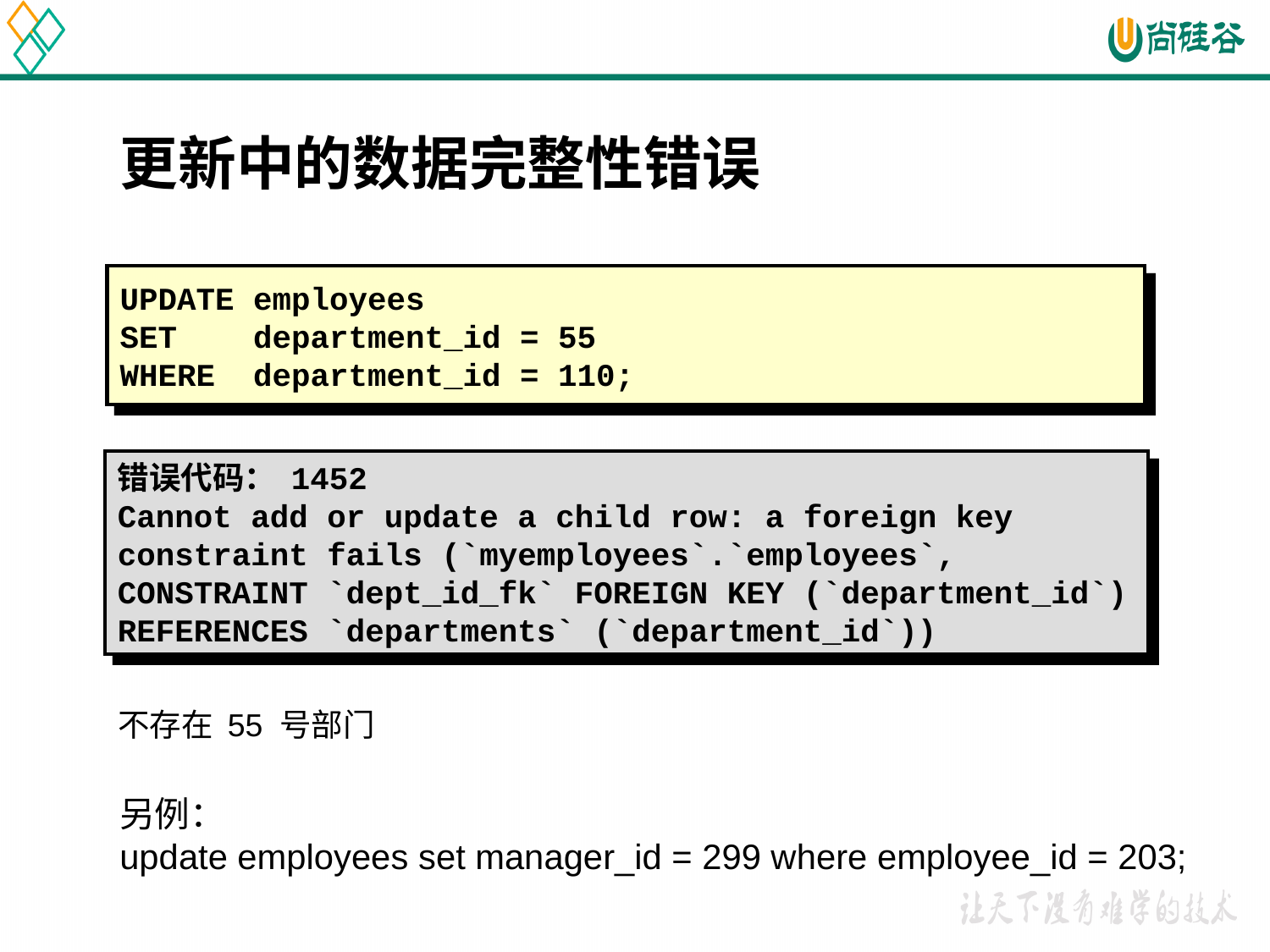

更新中的数据完整性错误
UPDATE employees
SET    department_id = 55
WHERE  department_id = 110;
错误代码： 1452
Cannot add or update a child row: a foreign key constraint fails (`myemployees`.`employees`, CONSTRAINT `dept_id_fk` FOREIGN KEY (`department_id`) REFERENCES `departments` (`department_id`))
不存在 55 号部门
另例：
update employees set manager_id = 299 where employee_id = 203;